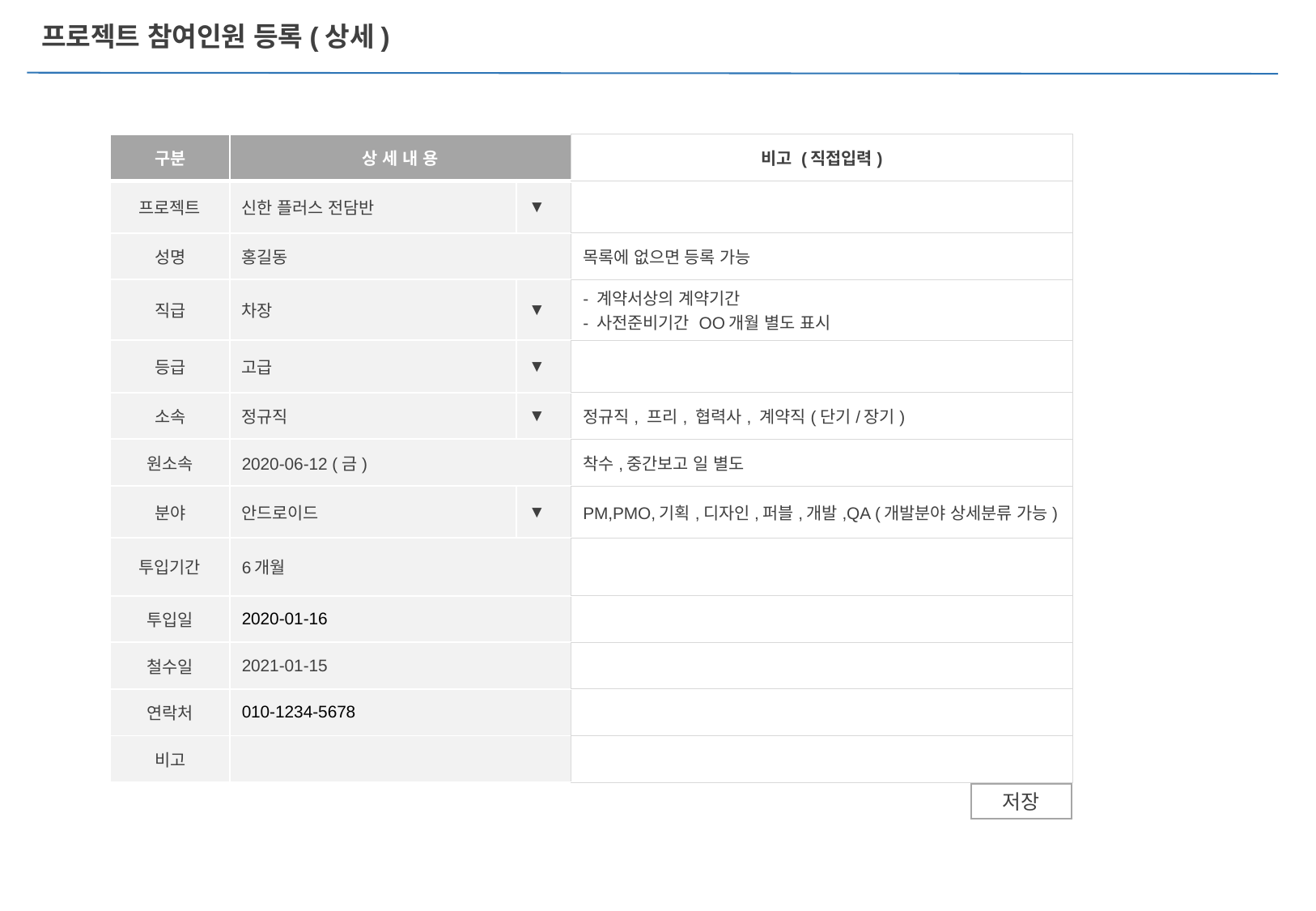

프로젝트 참여인원 등록(상세)
| 구분 | 상 세 내 용 |  | 비고 (직접입력) |
| --- | --- | --- | --- |
| 프로젝트 | 신한 플러스 전담반 | ▼ |  |
| 성명 | 홍길동 |  | 목록에 없으면 등록 가능 |
| 직급 | 차장 | ▼ | - 계약서상의 계약기간 - 사전준비기간 OO개월 별도 표시 |
| 등급 | 고급 | ▼ |  |
| 소속 | 정규직 | ▼ | 정규직, 프리, 협력사, 계약직(단기/장기) |
| 원소속 | 2020-06-12 (금) |  | 착수,중간보고 일 별도 |
| 분야 | 안드로이드 | ▼ | PM,PMO,기획,디자인,퍼블,개발,QA (개발분야 상세분류 가능) |
| 투입기간 | 6개월 |  |  |
| 투입일 | 2020-01-16 |  |  |
| 철수일 | 2021-01-15 |  |  |
| 연락처 | 010-1234-5678 |  |  |
| 비고 |  |  |  |
저장